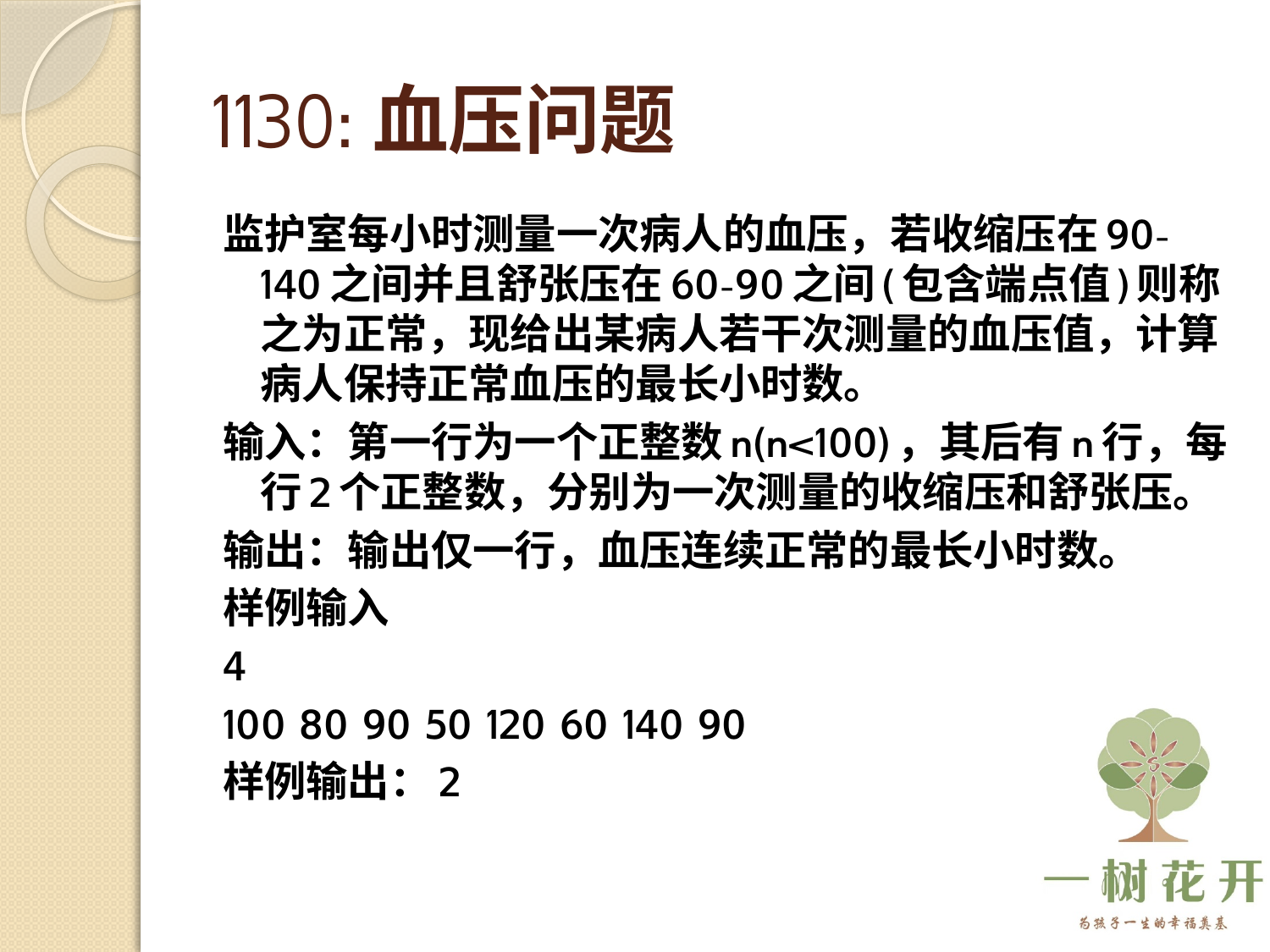

# 1130:血压问题
监护室每小时测量一次病人的血压，若收缩压在90-140之间并且舒张压在60-90之间(包含端点值)则称之为正常，现给出某病人若干次测量的血压值，计算病人保持正常血压的最长小时数。
输入：第一行为一个正整数n(n<100)，其后有n行，每行2个正整数，分别为一次测量的收缩压和舒张压。
输出：输出仅一行，血压连续正常的最长小时数。
样例输入
4
100 80 90 50 120 60 140 90
样例输出：2